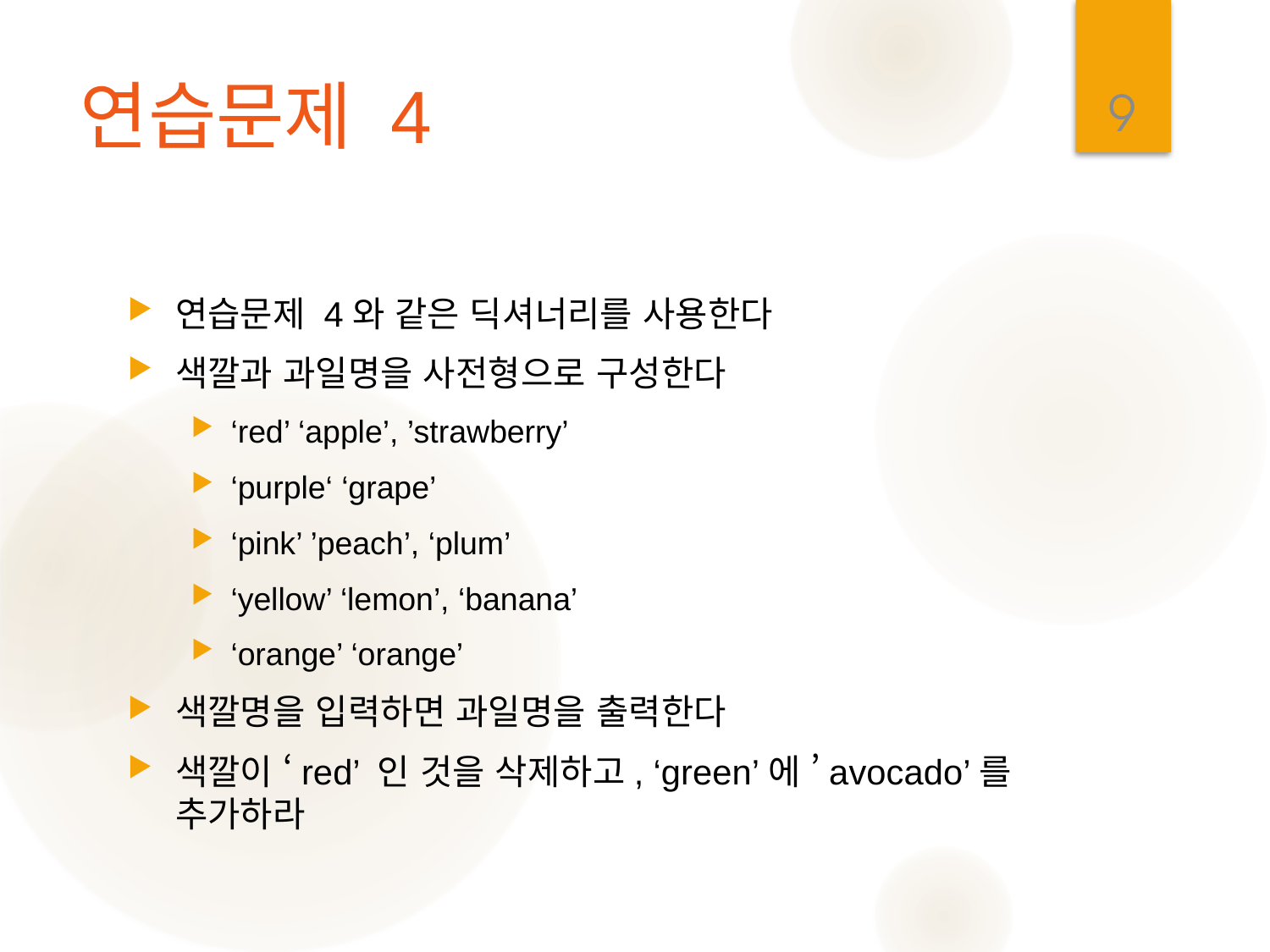

9
# 연습문제 4

연습문제 4와 같은 딕셔너리를 사용한다
색깔과 과일명을 사전형으로 구성한다
‘red’ ‘apple’, ’strawberry’
‘purple‘ ‘grape’
‘pink’ ’peach’, ‘plum’
‘yellow’ ‘lemon’, ‘banana’
‘orange’ ‘orange’
색깔명을 입력하면 과일명을 출력한다
색깔이 ‘red’ 인 것을 삭제하고, ‘green’에 ’avocado’를 추가하라